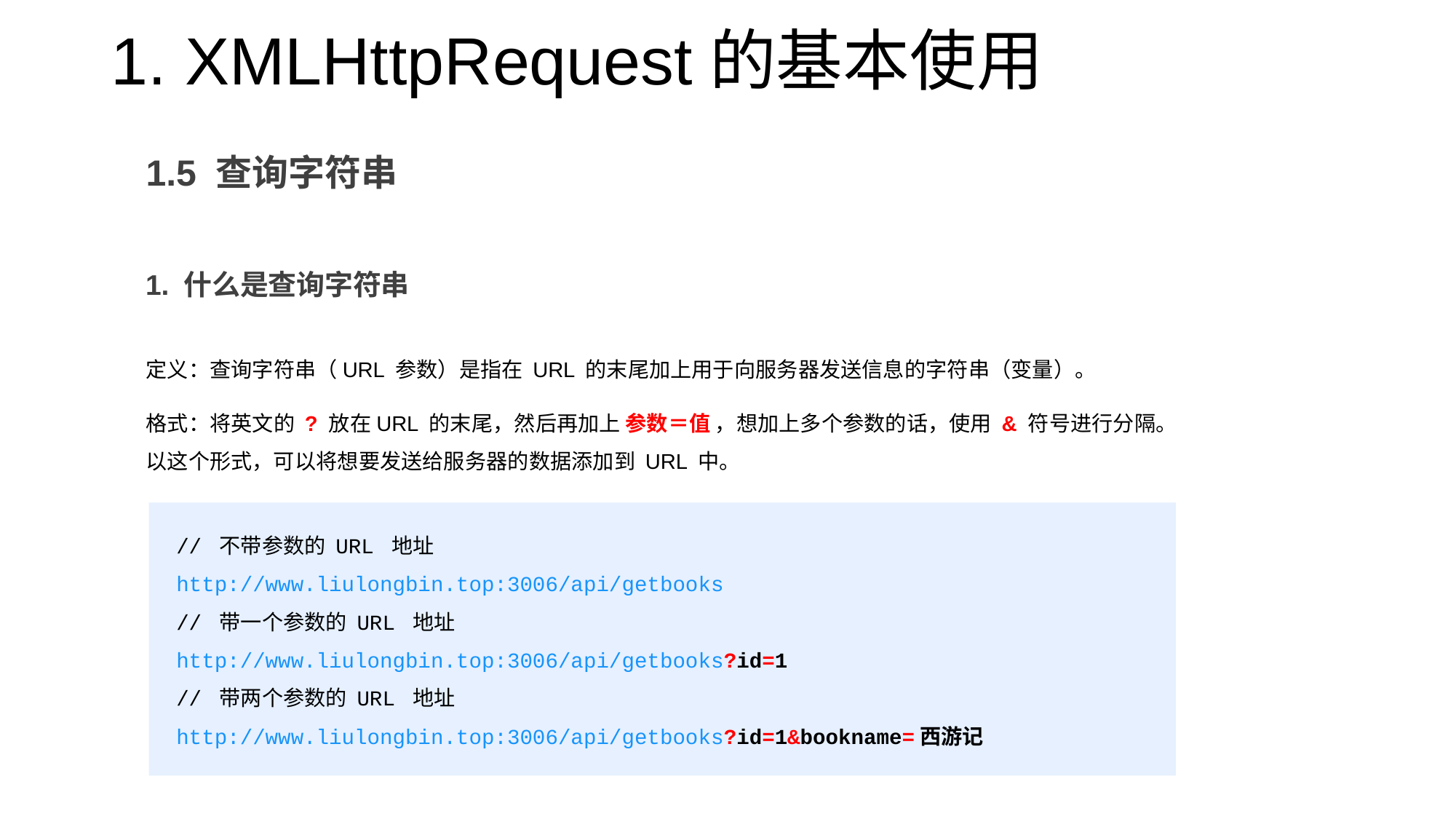

# 1. XMLHttpRequest的基本使用
1.5 查询字符串
1. 什么是查询字符串
定义：查询字符串（URL 参数）是指在 URL 的末尾加上用于向服务器发送信息的字符串（变量）。
格式：将英文的 ? 放在URL 的末尾，然后再加上 参数＝值 ，想加上多个参数的话，使用 & 符号进行分隔。以这个形式，可以将想要发送给服务器的数据添加到 URL 中。

// 不带参数的 URL 地址
http://www.liulongbin.top:3006/api/getbooks
// 带一个参数的 URL 地址
http://www.liulongbin.top:3006/api/getbooks?id=1
// 带两个参数的 URL 地址
http://www.liulongbin.top:3006/api/getbooks?id=1&bookname=西游记